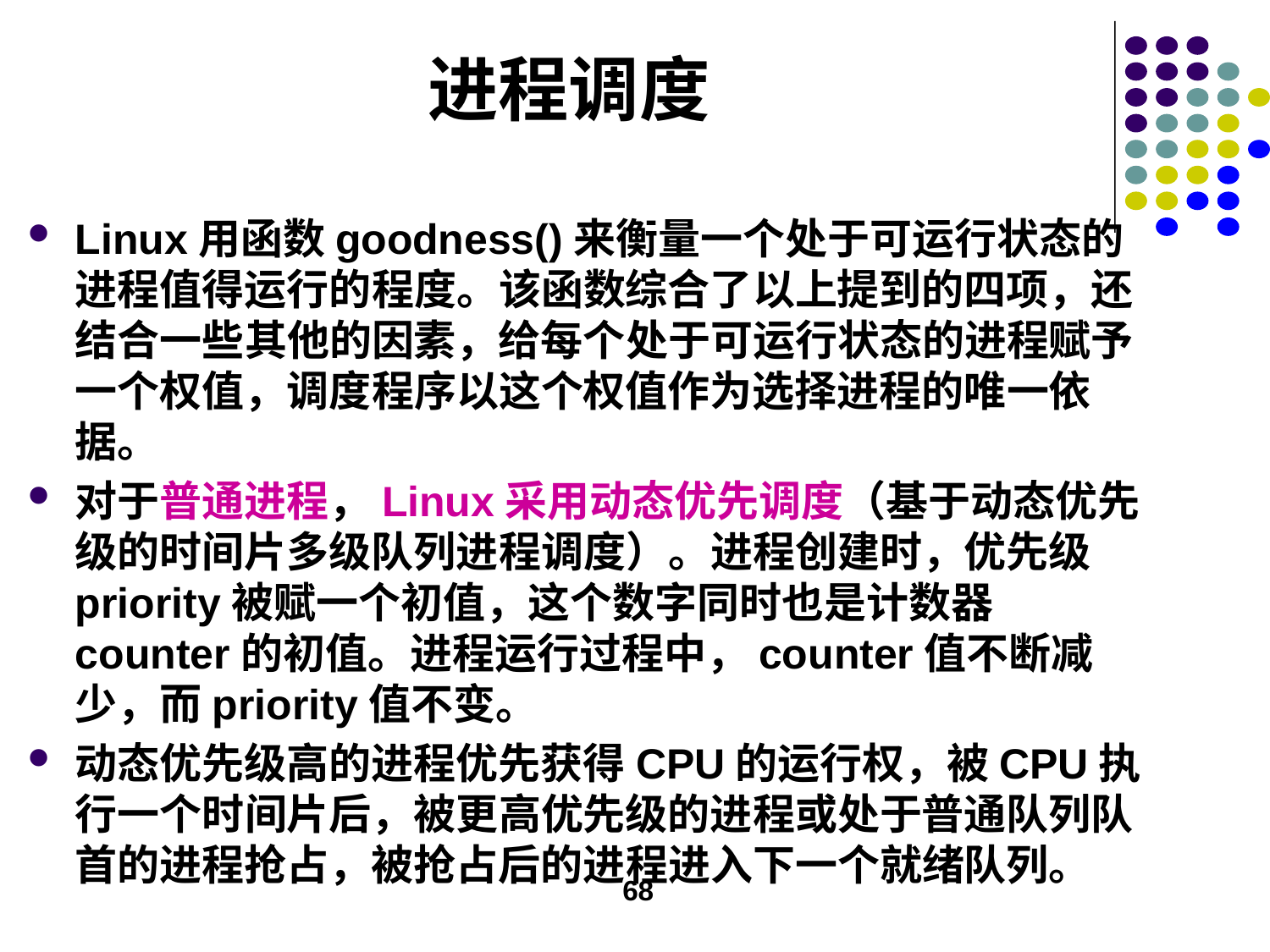

# 进程调度

Linux用函数goodness()来衡量一个处于可运行状态的进程值得运行的程度。该函数综合了以上提到的四项，还结合一些其他的因素，给每个处于可运行状态的进程赋予一个权值，调度程序以这个权值作为选择进程的唯一依据。
对于普通进程，Linux采用动态优先调度（基于动态优先级的时间片多级队列进程调度）。进程创建时，优先级priority被赋一个初值，这个数字同时也是计数器counter的初值。进程运行过程中，counter值不断减少，而priority值不变。
动态优先级高的进程优先获得CPU的运行权，被CPU执行一个时间片后，被更高优先级的进程或处于普通队列队首的进程抢占，被抢占后的进程进入下一个就绪队列。

68